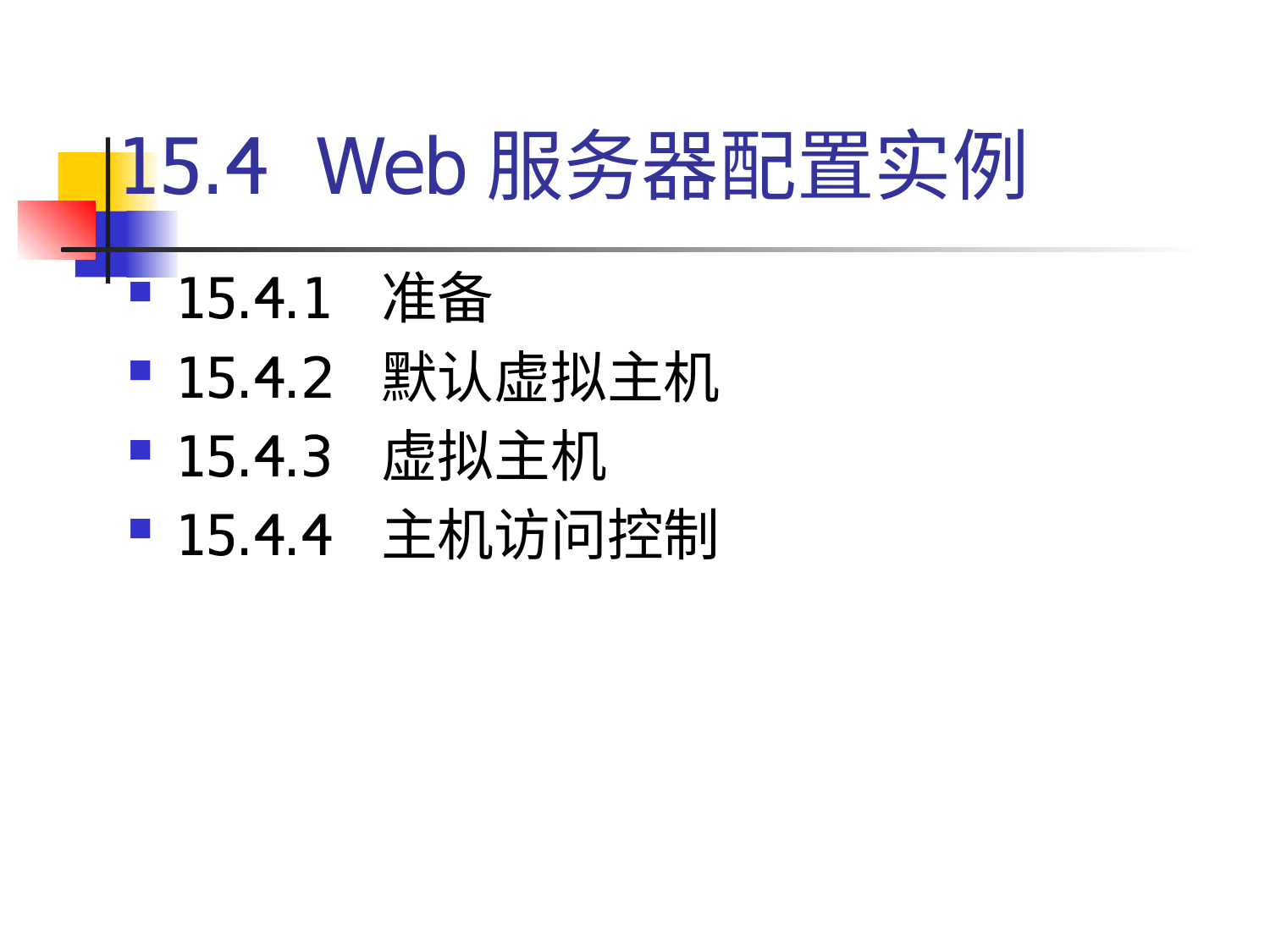

# 15.4  Web服务器配置实例
15.4.1  准备
15.4.2  默认虚拟主机
15.4.3  虚拟主机
15.4.4  主机访问控制